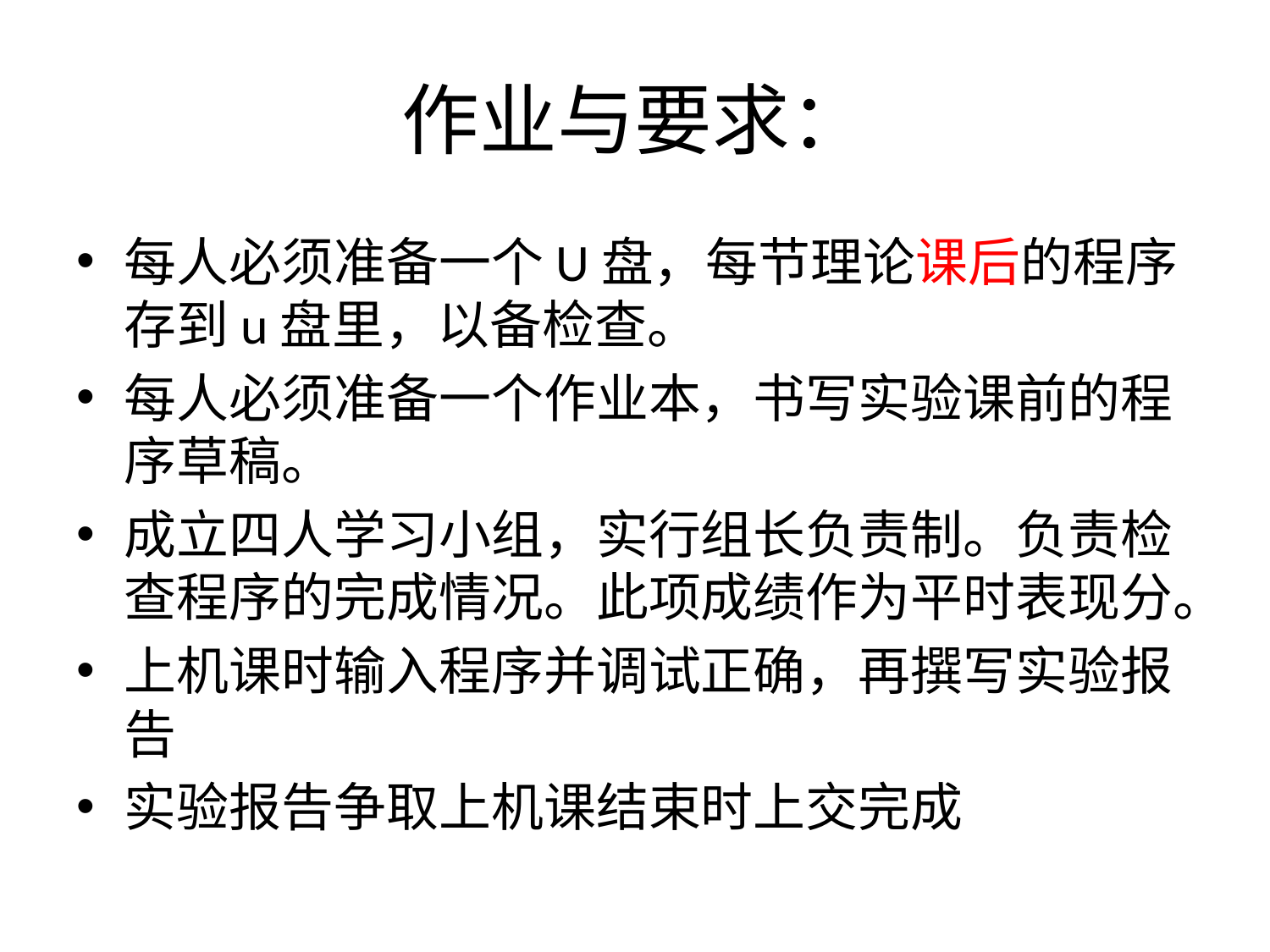

# 作业与要求：
每人必须准备一个U盘，每节理论课后的程序存到u盘里，以备检查。
每人必须准备一个作业本，书写实验课前的程序草稿。
成立四人学习小组，实行组长负责制。负责检查程序的完成情况。此项成绩作为平时表现分。
上机课时输入程序并调试正确，再撰写实验报告
实验报告争取上机课结束时上交完成